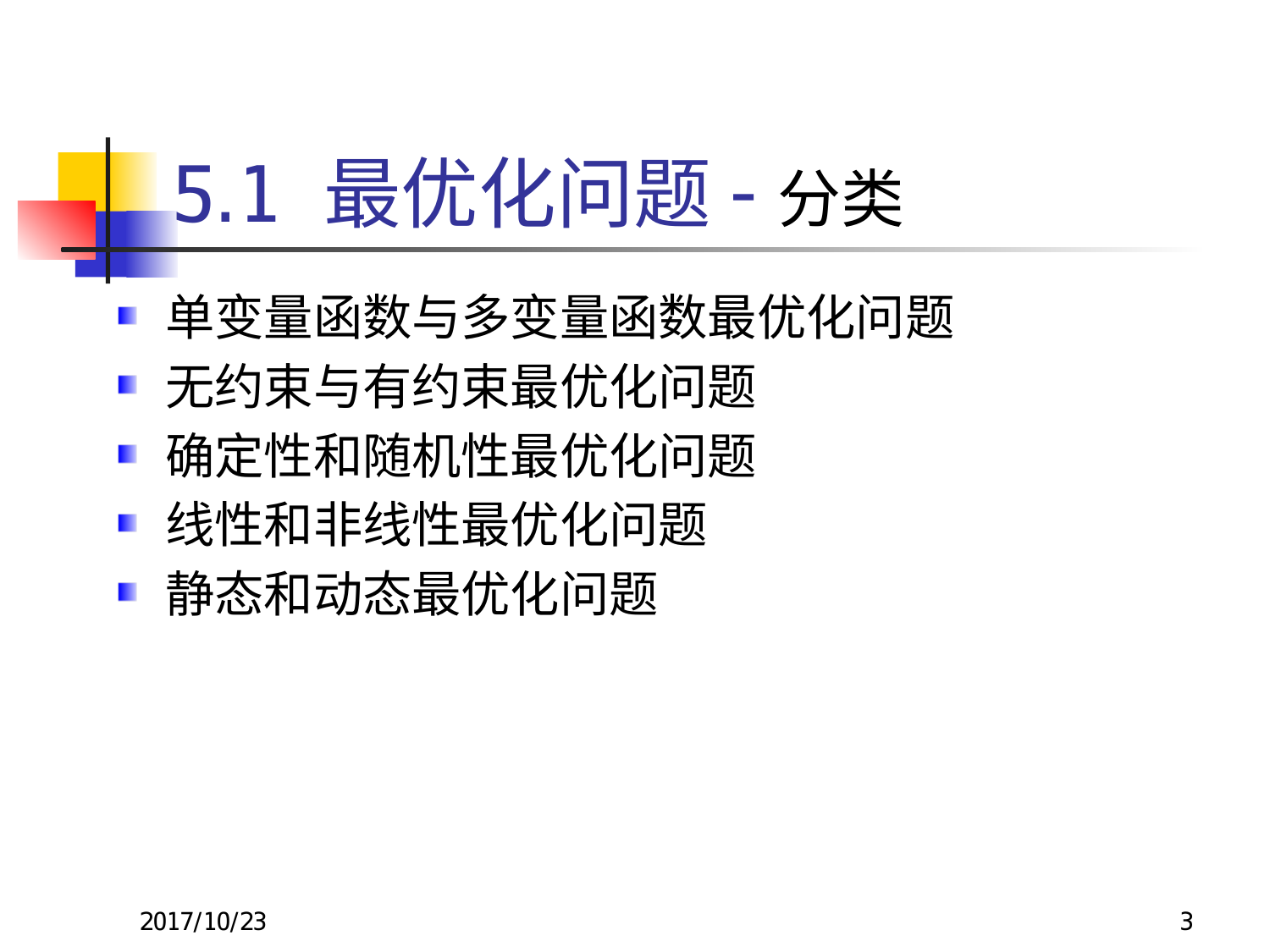

# 5.1 最优化问题-分类
单变量函数与多变量函数最优化问题
无约束与有约束最优化问题
确定性和随机性最优化问题
线性和非线性最优化问题
静态和动态最优化问题
2017/10/23
3